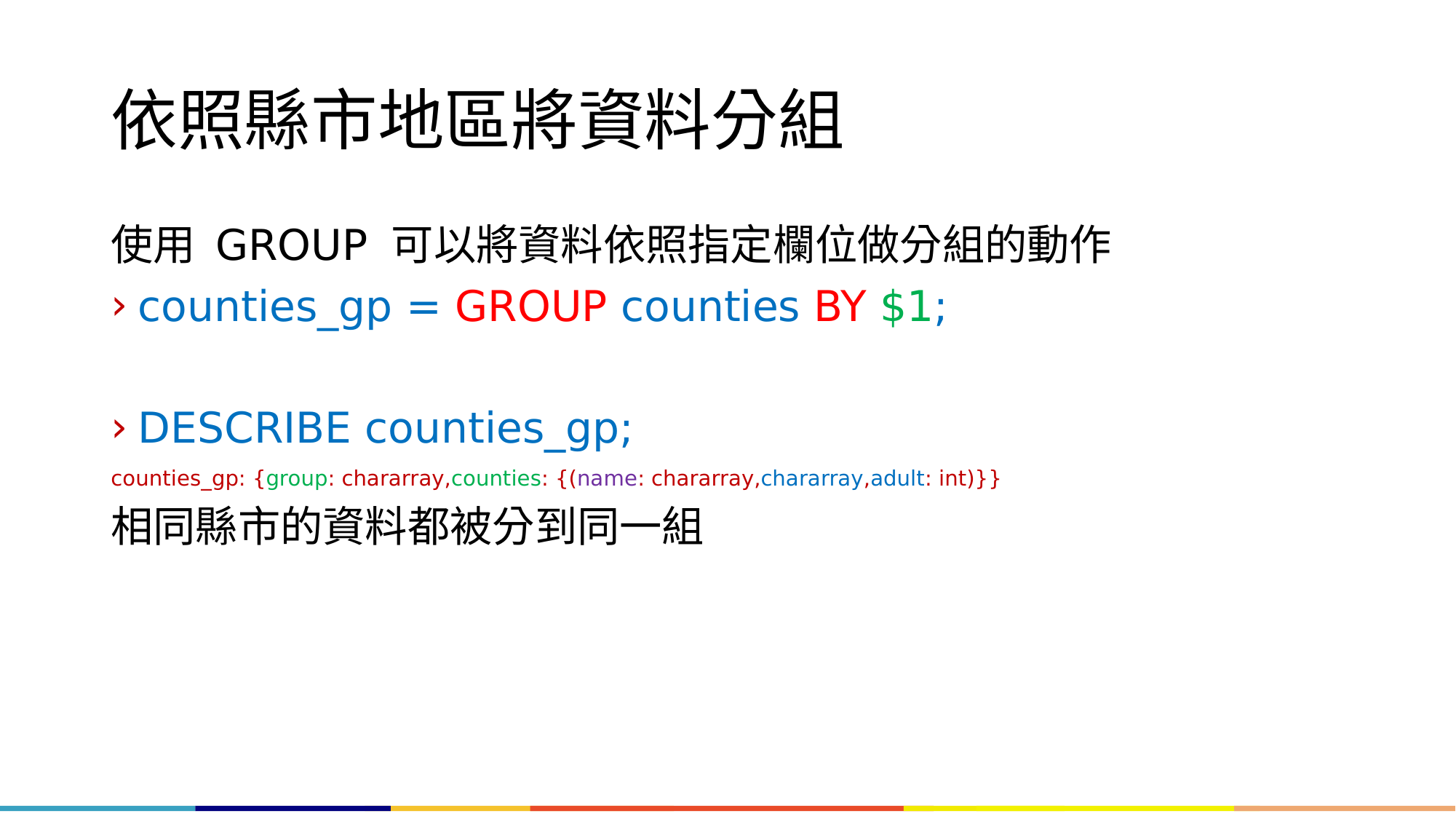

# 依照縣市地區將資料分組
使用 GROUP 可以將資料依照指定欄位做分組的動作
counties_gp = GROUP counties BY $1;

DESCRIBE counties_gp;
counties_gp: {group: chararray,counties: {(name: chararray,chararray,adult: int)}}
相同縣市的資料都被分到同一組